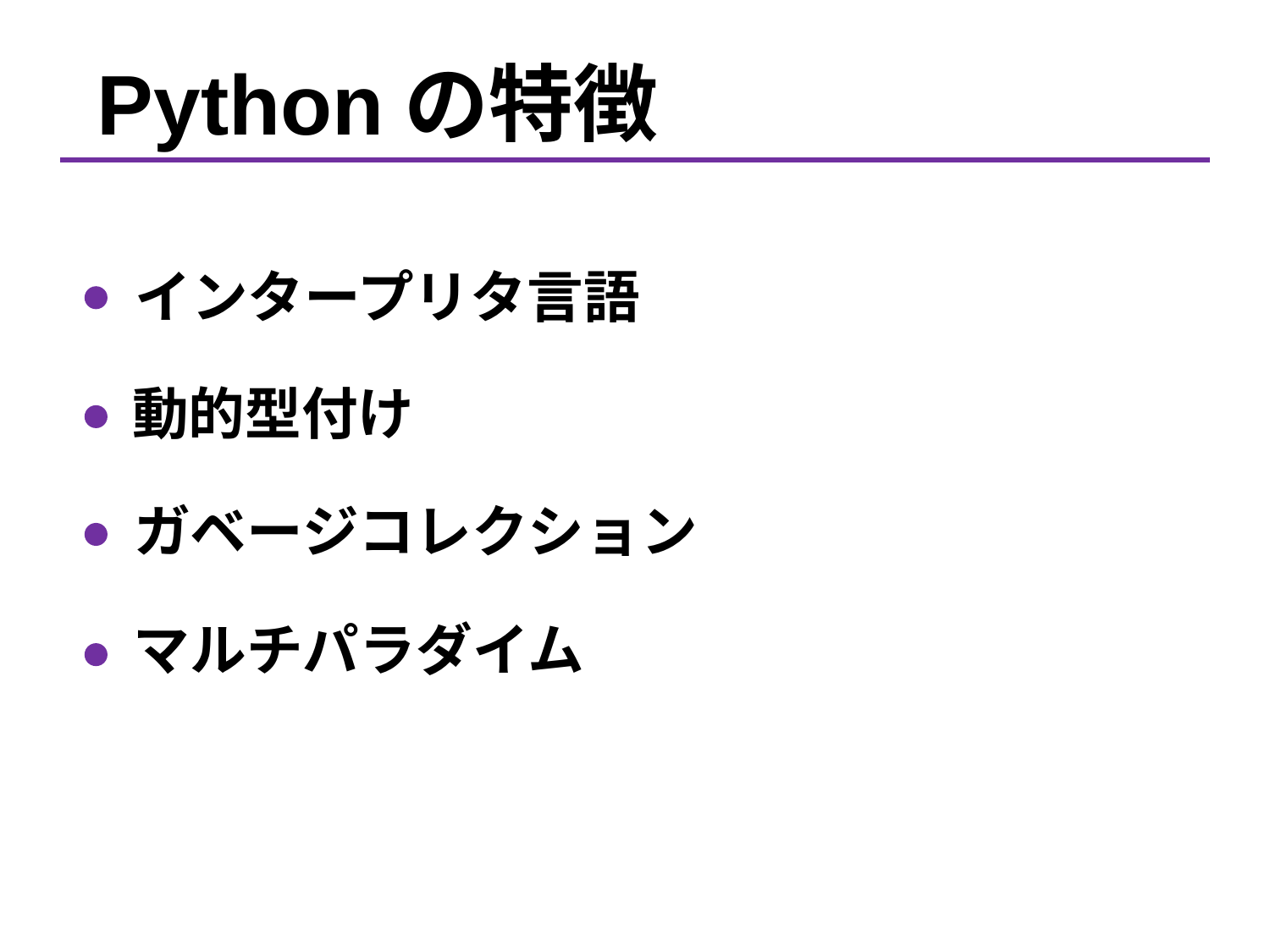

Pythonの特徴
インタープリタ言語

動的型付け

ガベージコレクション

マルチパラダイム